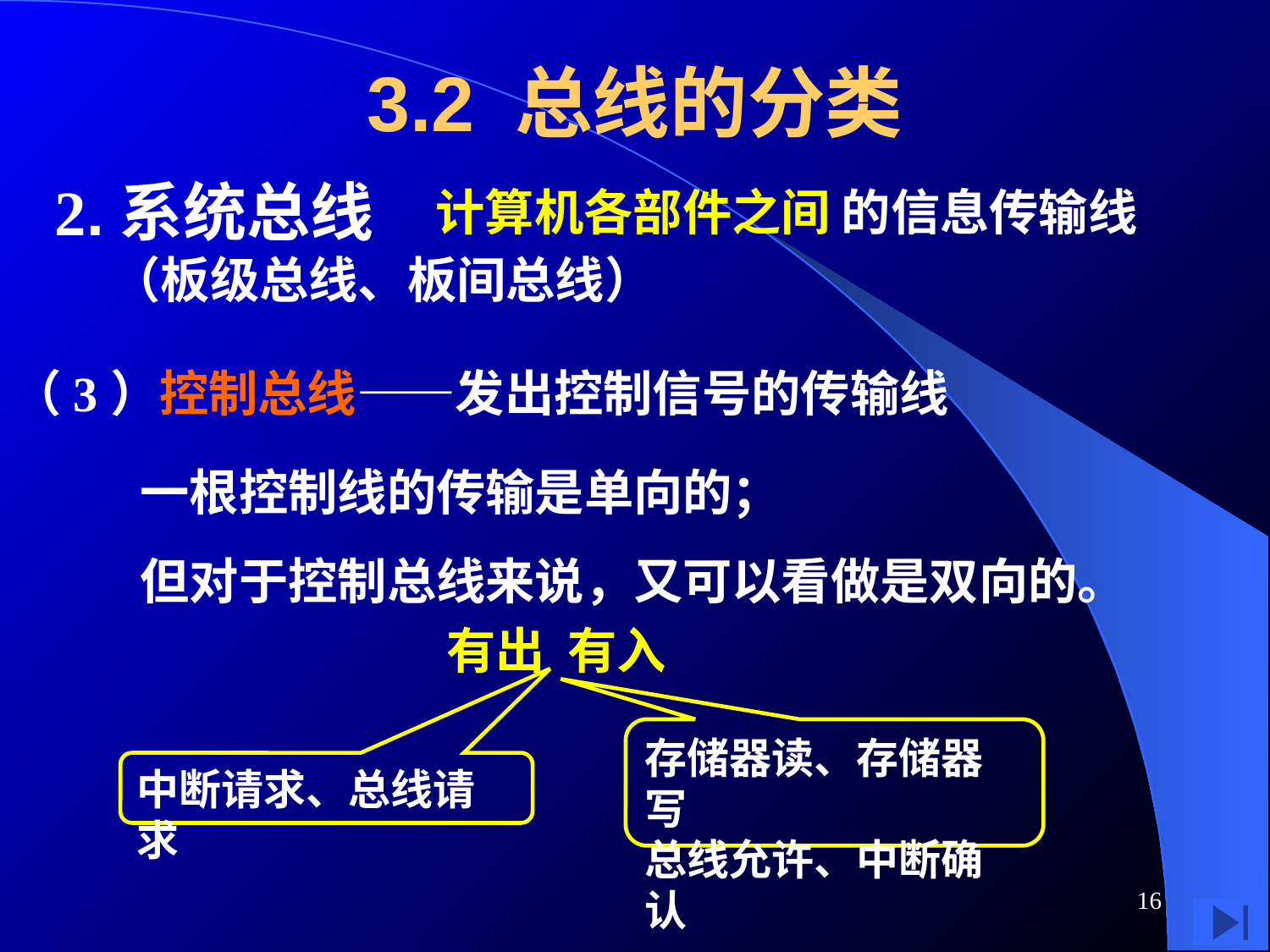

# 3.2 总线的分类
2.系统总线
    （板级总线、板间总线）
计算机各部件之间 的信息传输线
（3）控制总线——发出控制信号的传输线
 一根控制线的传输是单向的；
 但对于控制总线来说，又可以看做是双向的。
有出  有入
存储器读、存储器写
总线允许、中断确认
中断请求、总线请求
16